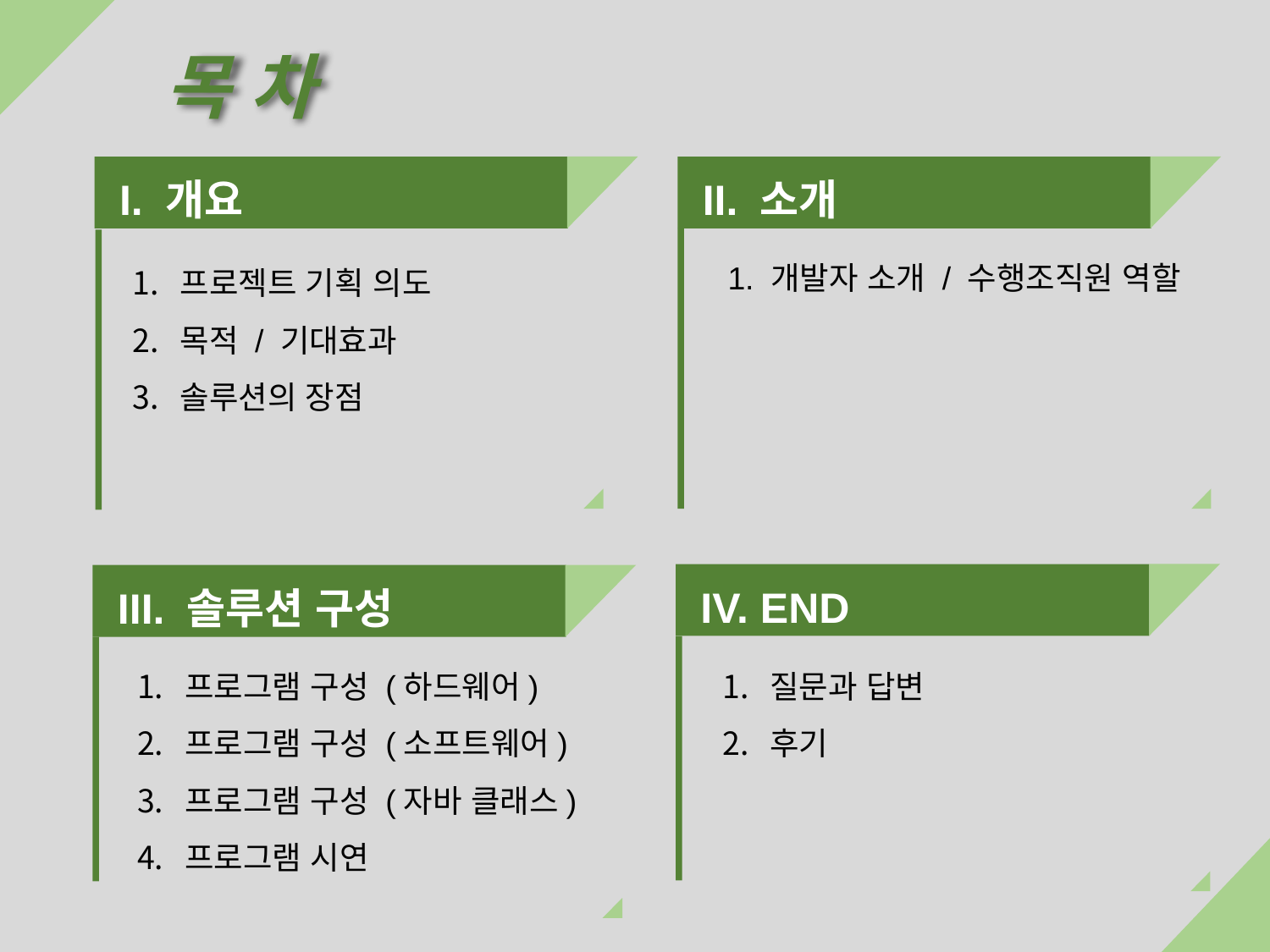

목 차
I. 개요

IV. END

II. 소개

1. 개발자 소개 / 수행조직원 역할
프로젝트 기획 의도
목적 / 기대효과
솔루션의 장점

III. 솔루션 구성

프로그램 구성 (하드웨어)
프로그램 구성 (소프트웨어)
프로그램 구성 (자바 클래스)
프로그램 시연

질문과 답변
후기